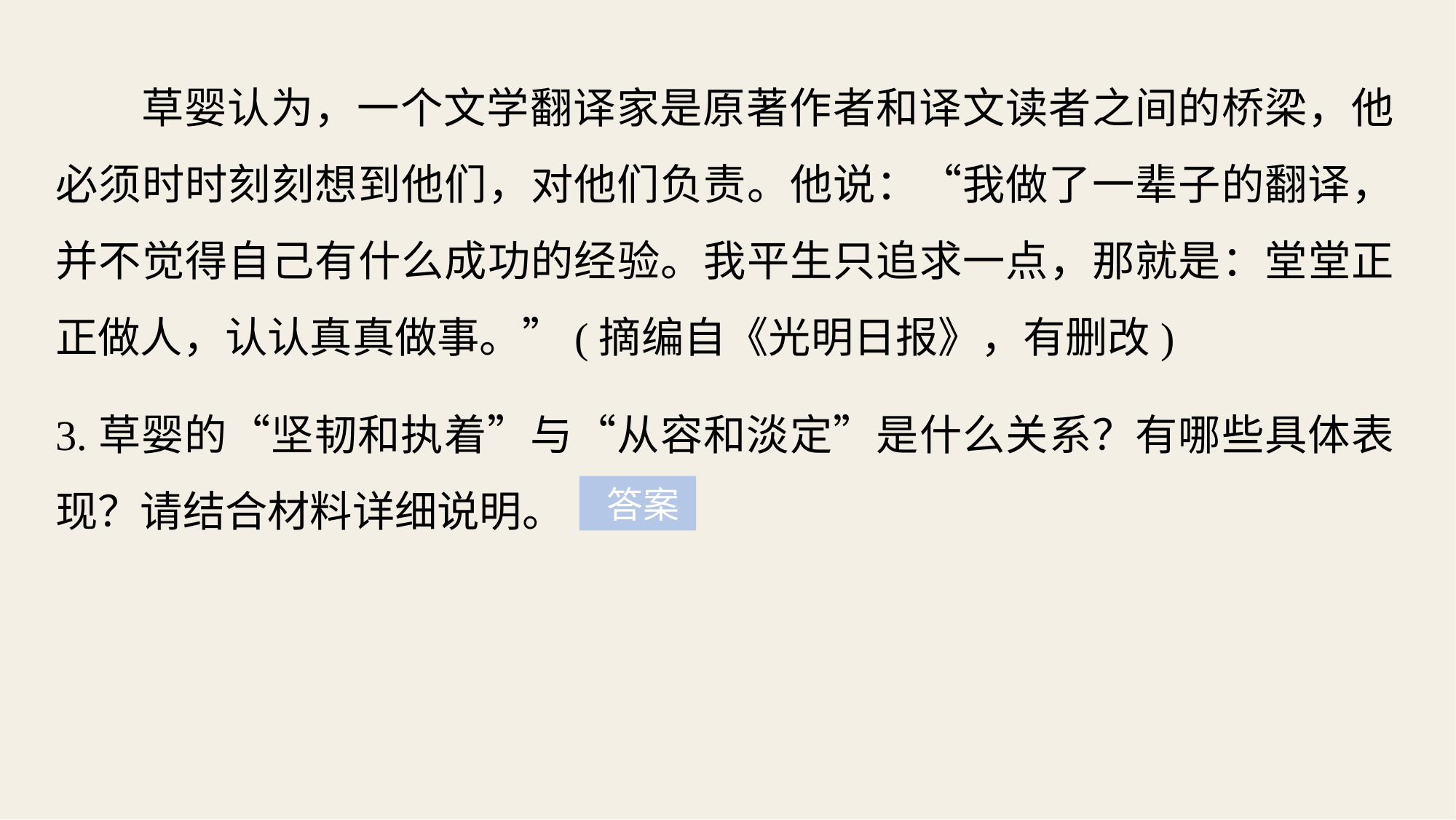

草婴认为，一个文学翻译家是原著作者和译文读者之间的桥梁，他必须时时刻刻想到他们，对他们负责。他说：“我做了一辈子的翻译，并不觉得自己有什么成功的经验。我平生只追求一点，那就是：堂堂正正做人，认认真真做事。”(摘编自《光明日报》，有删改)
3.草婴的“坚韧和执着”与“从容和淡定”是什么关系？有哪些具体表现？请结合材料详细说明。
 答案